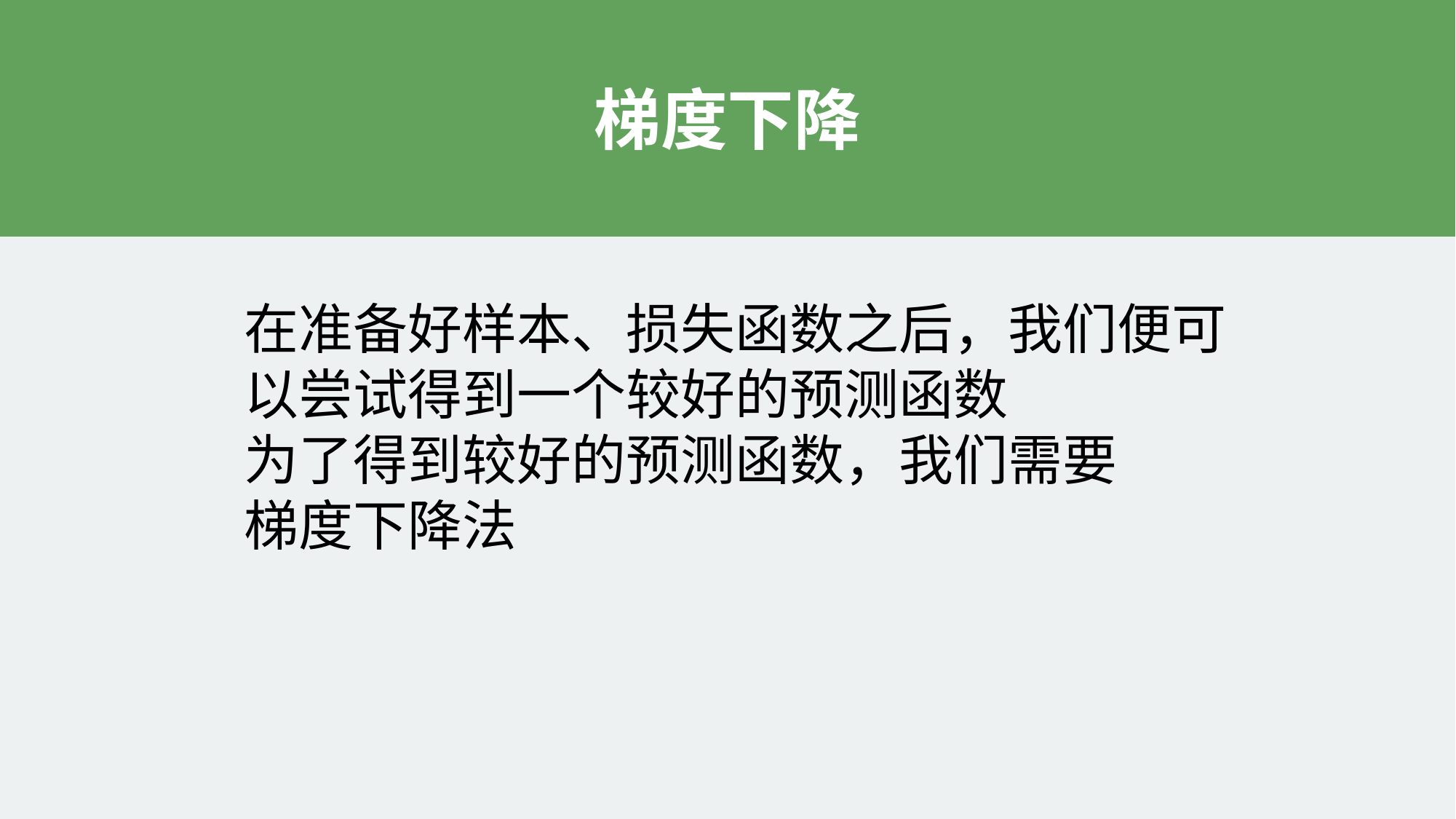

# 梯度下降
在准备好样本、损失函数之后，我们便可以尝试得到一个较好的预测函数
为了得到较好的预测函数，我们需要
梯度下降法